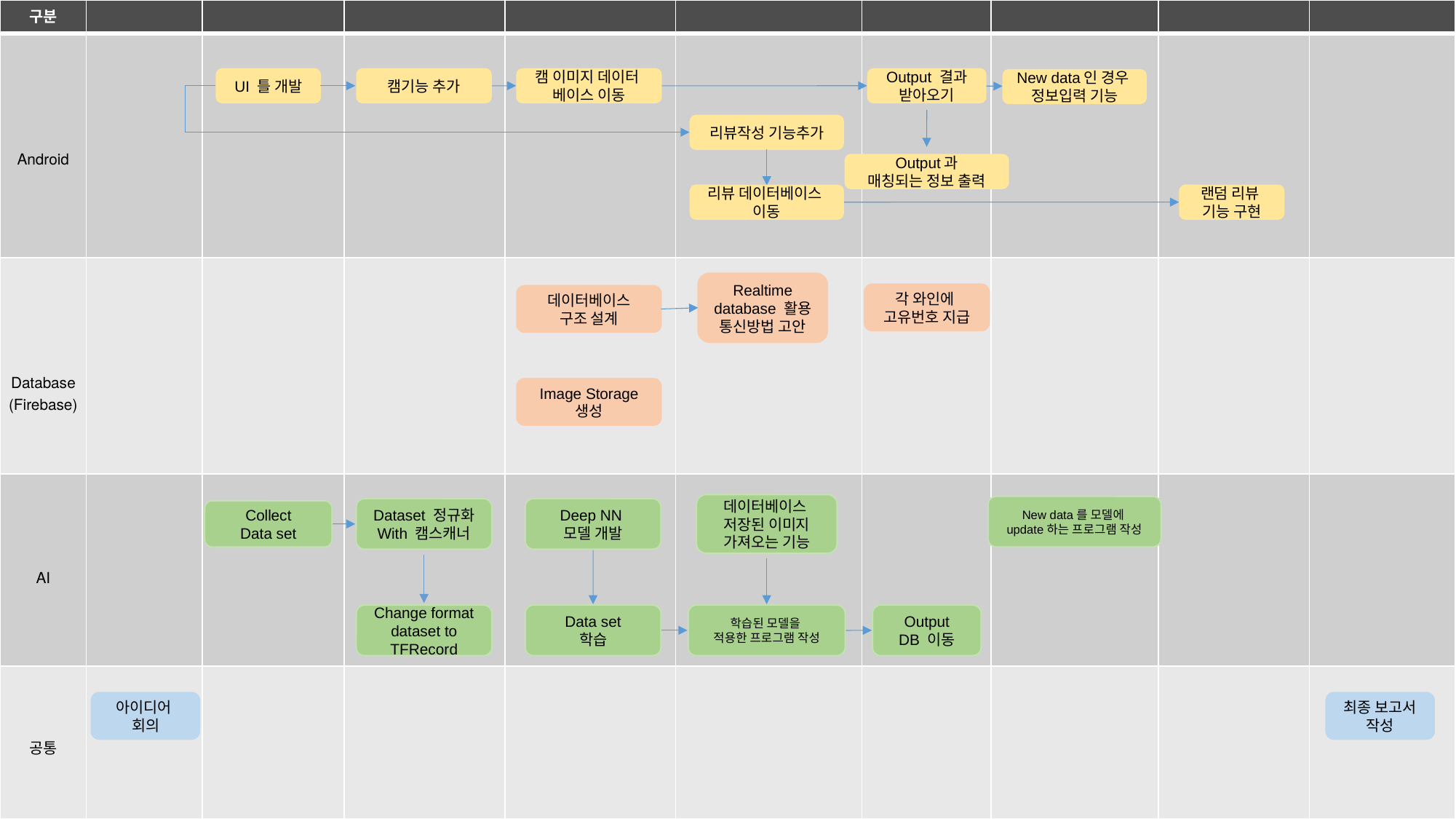

| 구분 |  |  |  |  |  |  |  |  |  |
| --- | --- | --- | --- | --- | --- | --- | --- | --- | --- |
| Android |  |  |  |  |  |  |  |  |  |
| Database (Firebase) |  |  |  |  |  |  |  |  |  |
| AI |  |  |  |  |  |  |  |  |  |
| 공통 |  |  |  |  |  |  |  |  |  |
캠 이미지 데이터
베이스 이동

Output 결과
받아오기

New data인 경우
정보입력 기능

UI 틀 개발

캠기능 추가

리뷰작성 기능추가
Output과
매칭되는 정보 출력

랜덤 리뷰
기능 구현

리뷰 데이터베이스
이동

Realtime database 활용
통신방법 고안
각 와인에
고유번호 지급

데이터베이스
구조 설계

Image Storage
생성

데이터베이스
저장된 이미지
가져오는 기능

New data를 모델에
update하는 프로그램 작성

Dataset 정규화
With 캠스캐너

Deep NN
모델 개발
Collect
Data set

Change format
dataset to TFRecord

Data set
학습

학습된 모델을
적용한 프로그램 작성

Output
DB 이동

아이디어
회의

최종 보고서 작성